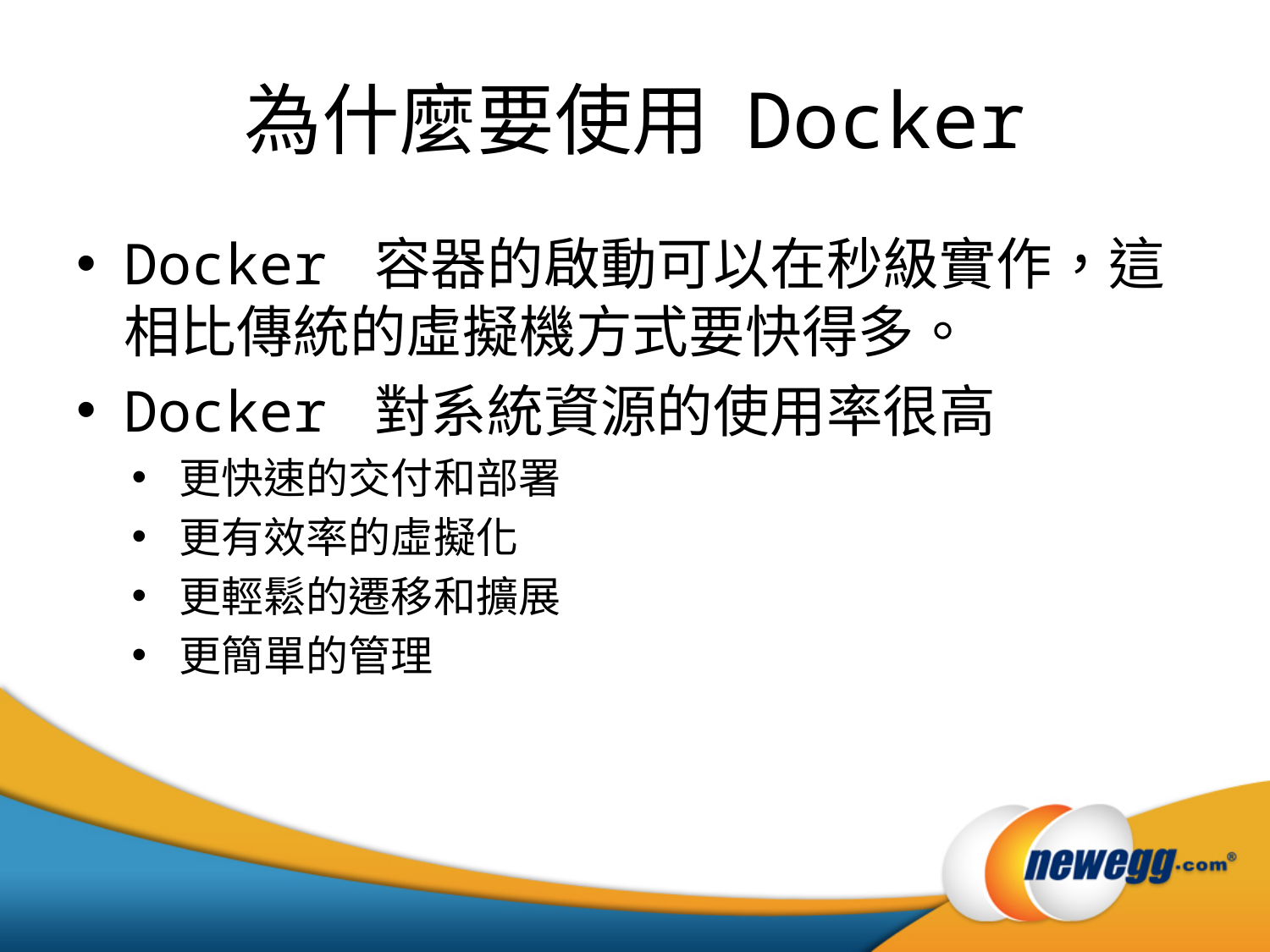

# 為什麼要使用 Docker
Docker 容器的啟動可以在秒級實作，這相比傳統的虛擬機方式要快得多。
Docker 對系統資源的使用率很高
更快速的交付和部署
更有效率的虛擬化
更輕鬆的遷移和擴展
更簡單的管理